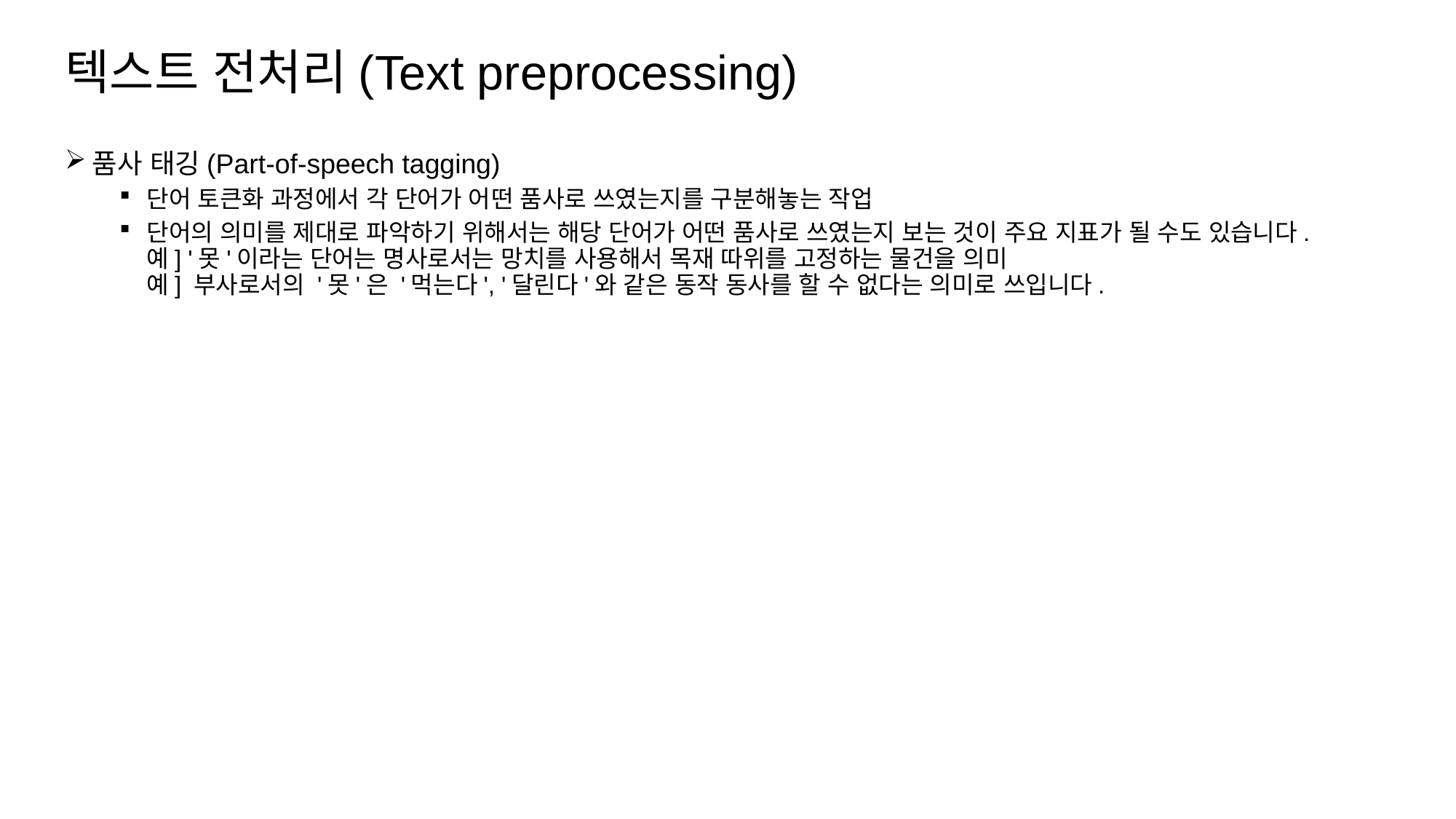

# 텍스트 전처리(Text preprocessing)
품사 태깅(Part-of-speech tagging)
단어 토큰화 과정에서 각 단어가 어떤 품사로 쓰였는지를 구분해놓는 작업
단어의 의미를 제대로 파악하기 위해서는 해당 단어가 어떤 품사로 쓰였는지 보는 것이 주요 지표가 될 수도 있습니다.
예] '못'이라는 단어는 명사로서는 망치를 사용해서 목재 따위를 고정하는 물건을 의미
예] 부사로서의 '못'은 '먹는다', '달린다'와 같은 동작 동사를 할 수 없다는 의미로 쓰입니다.